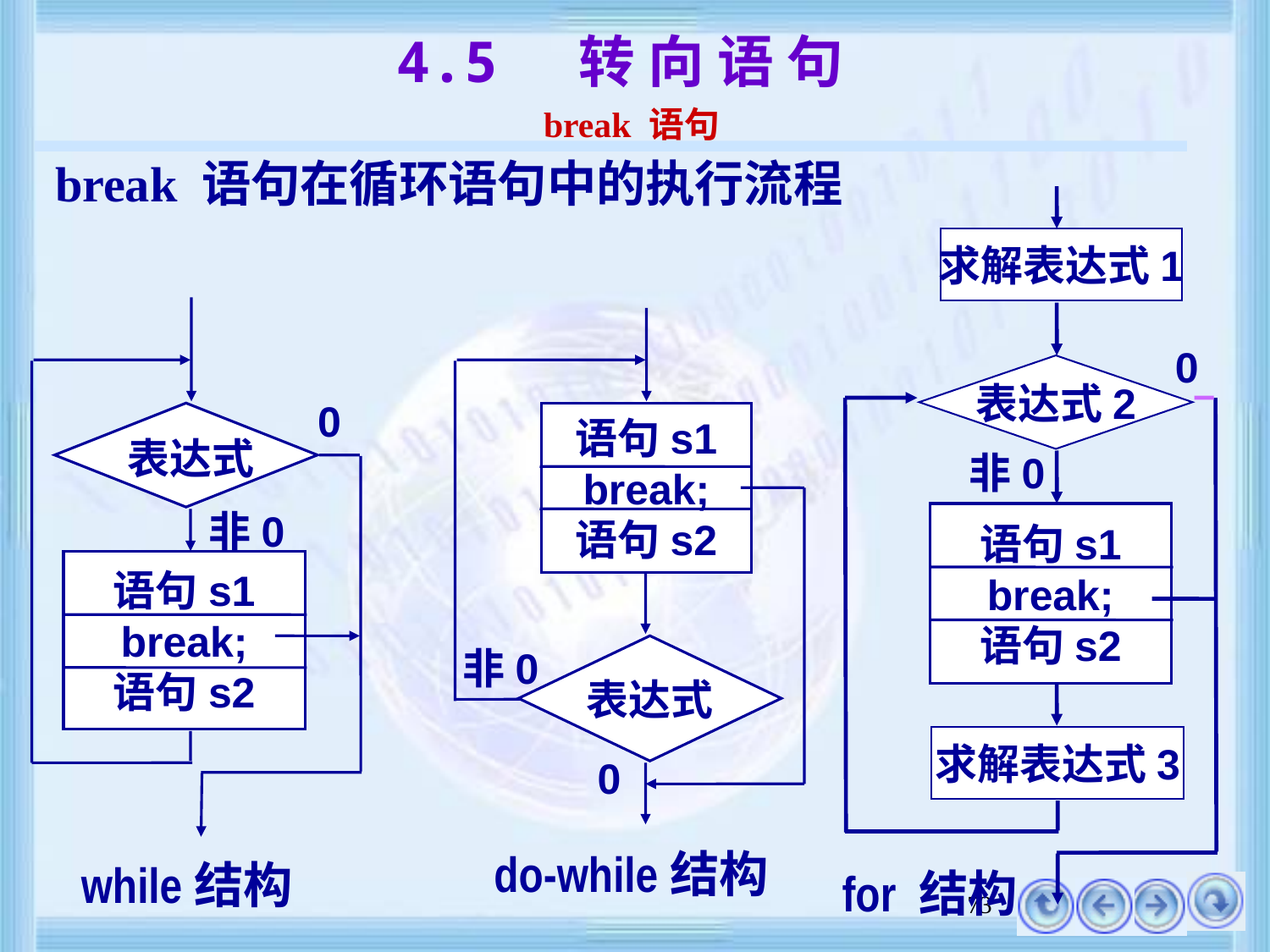

# 4.5  转 向 语 句 break 语句
break 语句在循环语句中的执行流程

求解表达式1

0
表达式2

0

语句s1
break;
语句s2
表达式
非0

非0
语句s1
break;
语句s2

语句s1
break;
语句s2

表达式
非0

求解表达式3

0

do-while结构
while结构

for 结构
73